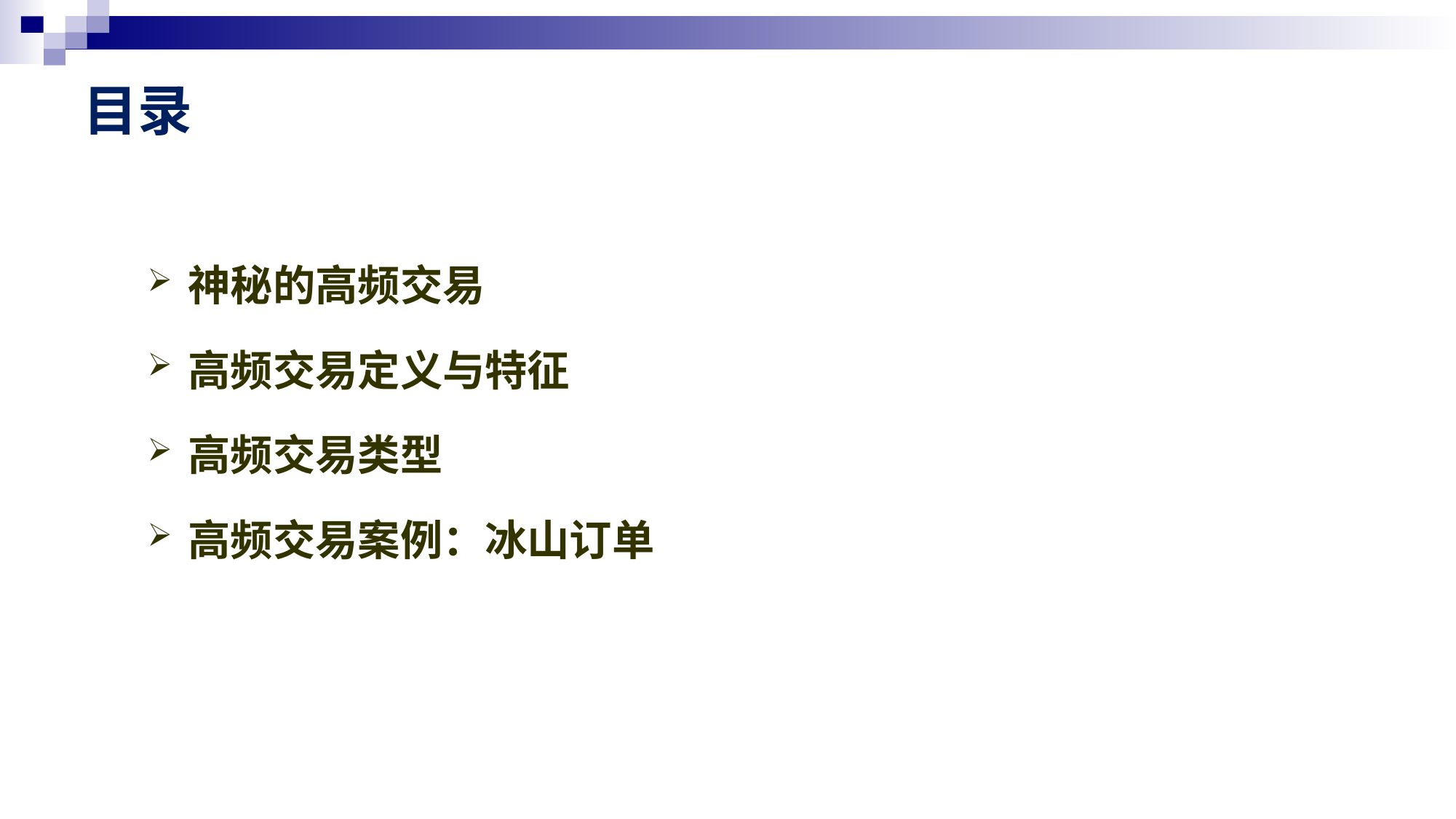

# 目录
神秘的高频交易
高频交易定义与特征
高频交易类型
高频交易案例：冰山订单